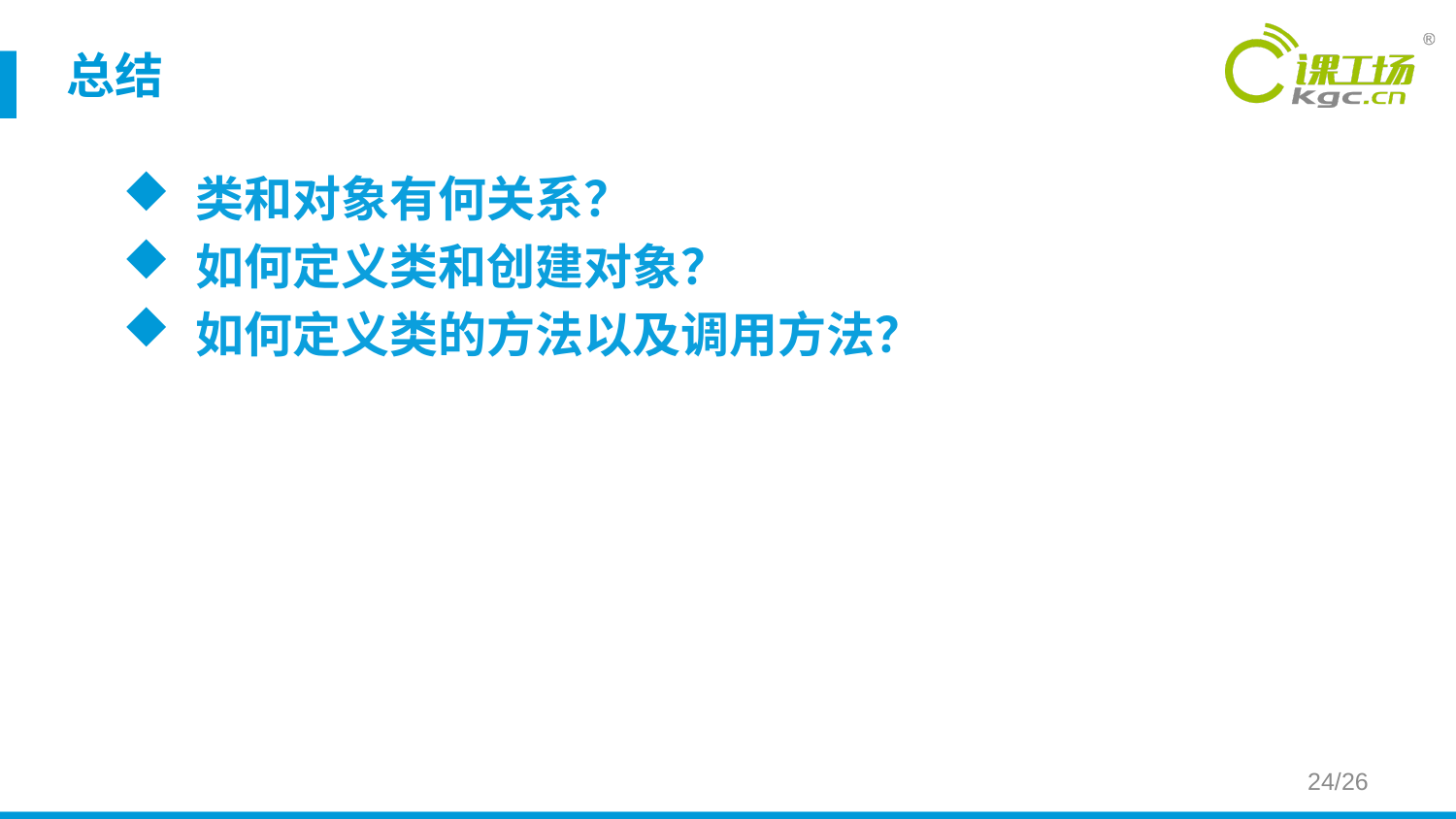

总结
类和对象有何关系？
如何定义类和创建对象？
如何定义类的方法以及调用方法？

24/26